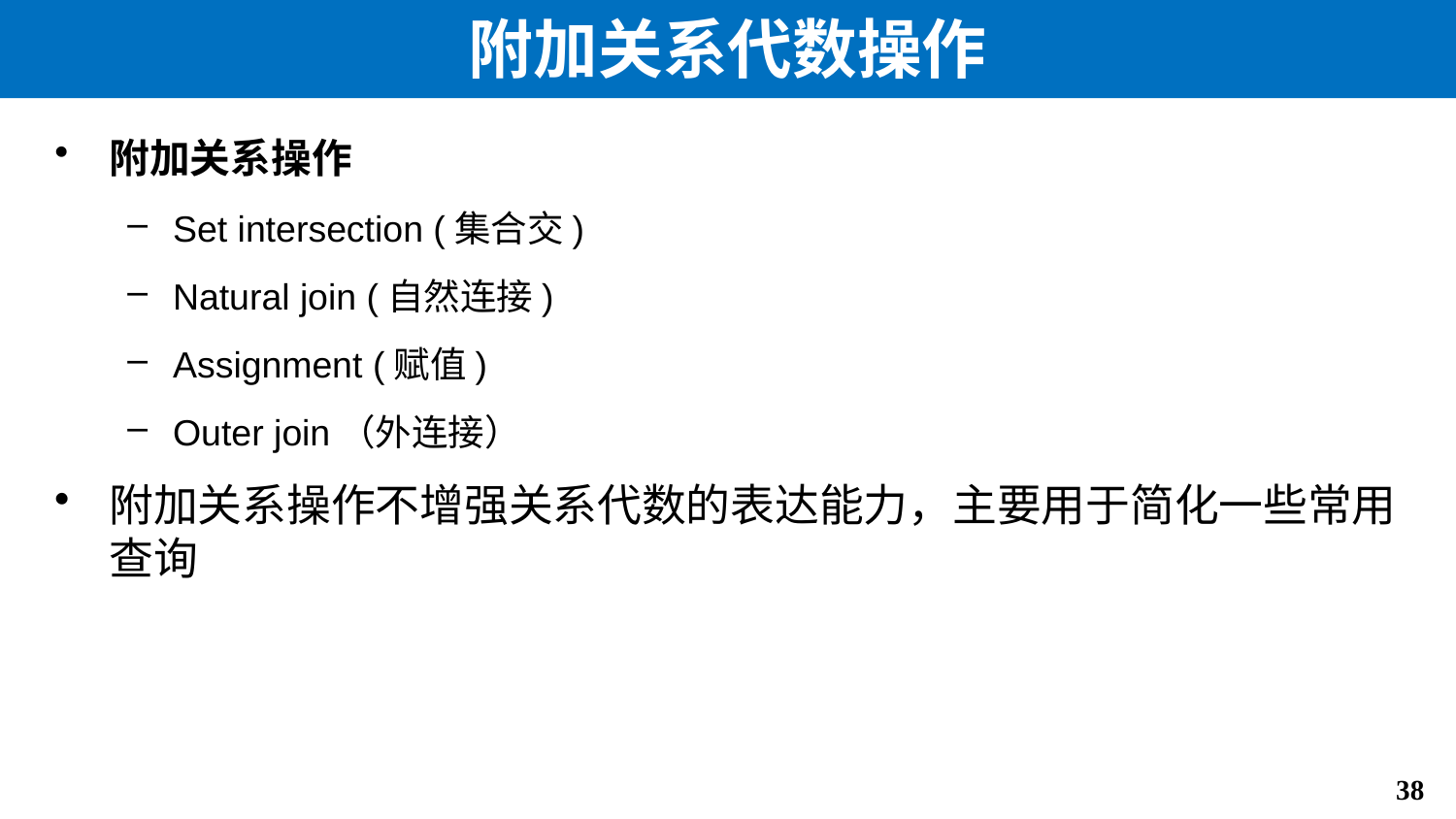

# 附加关系代数操作
附加关系操作
Set intersection (集合交)
Natural join (自然连接)
Assignment (赋值)
Outer join（外连接）
附加关系操作不增强关系代数的表达能力，主要用于简化一些常用查询